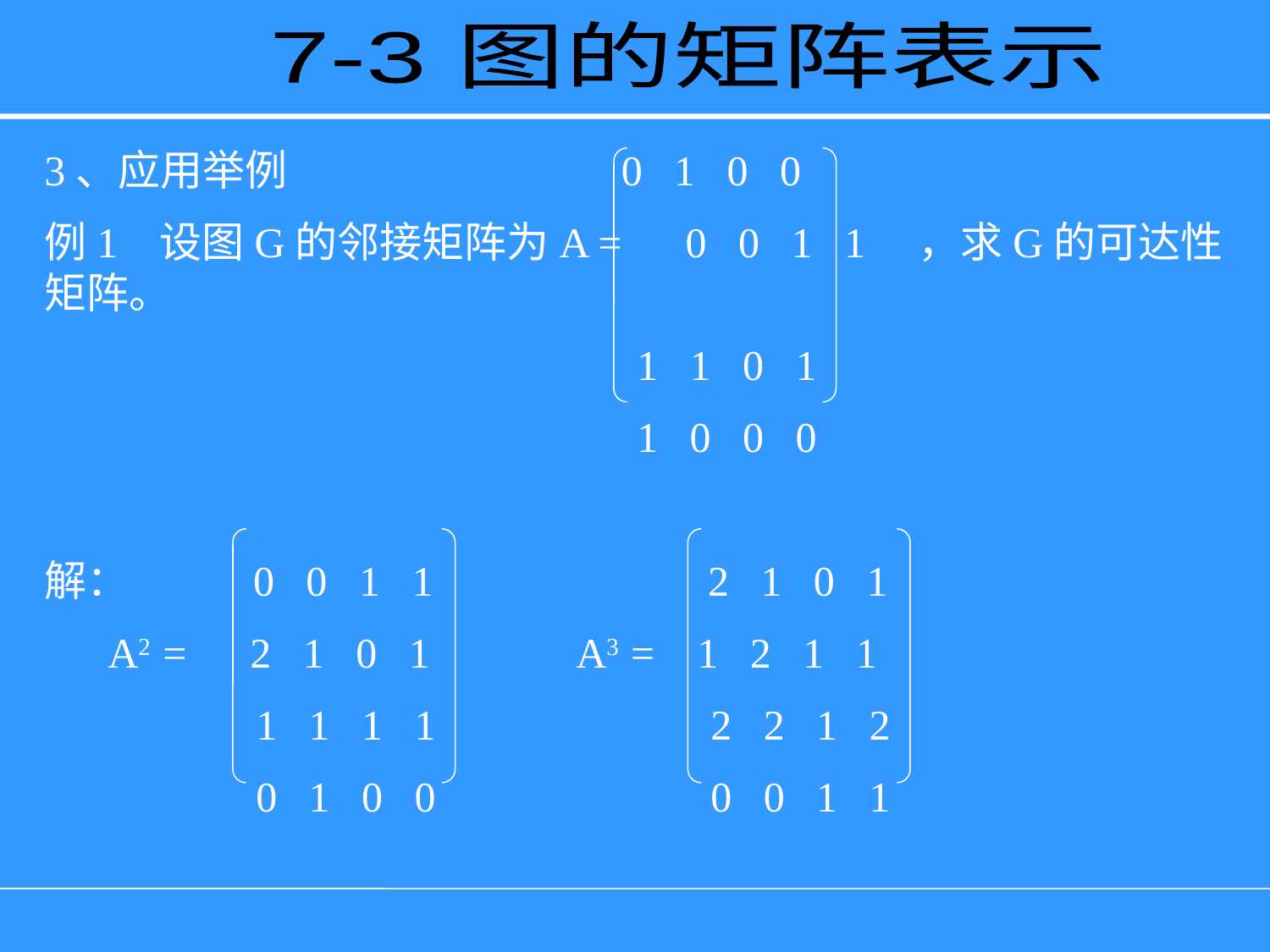

7-3 图的矩阵表示

3、应用举例                                  0   1   0   0
例1   设图G的邻接矩阵为A =      0   0   1   1    ，求G的可达性矩阵。
                                                        1   1   0   1
                                                        1   0   0   0

解：            0   0   1   1                          2   1   0   1
      A2  =      2   1   0   1              A3  =    1   2   1   1
                    1   1   1   1                          2   2   1   2
                    0   1   0   0                          0   0   1   1